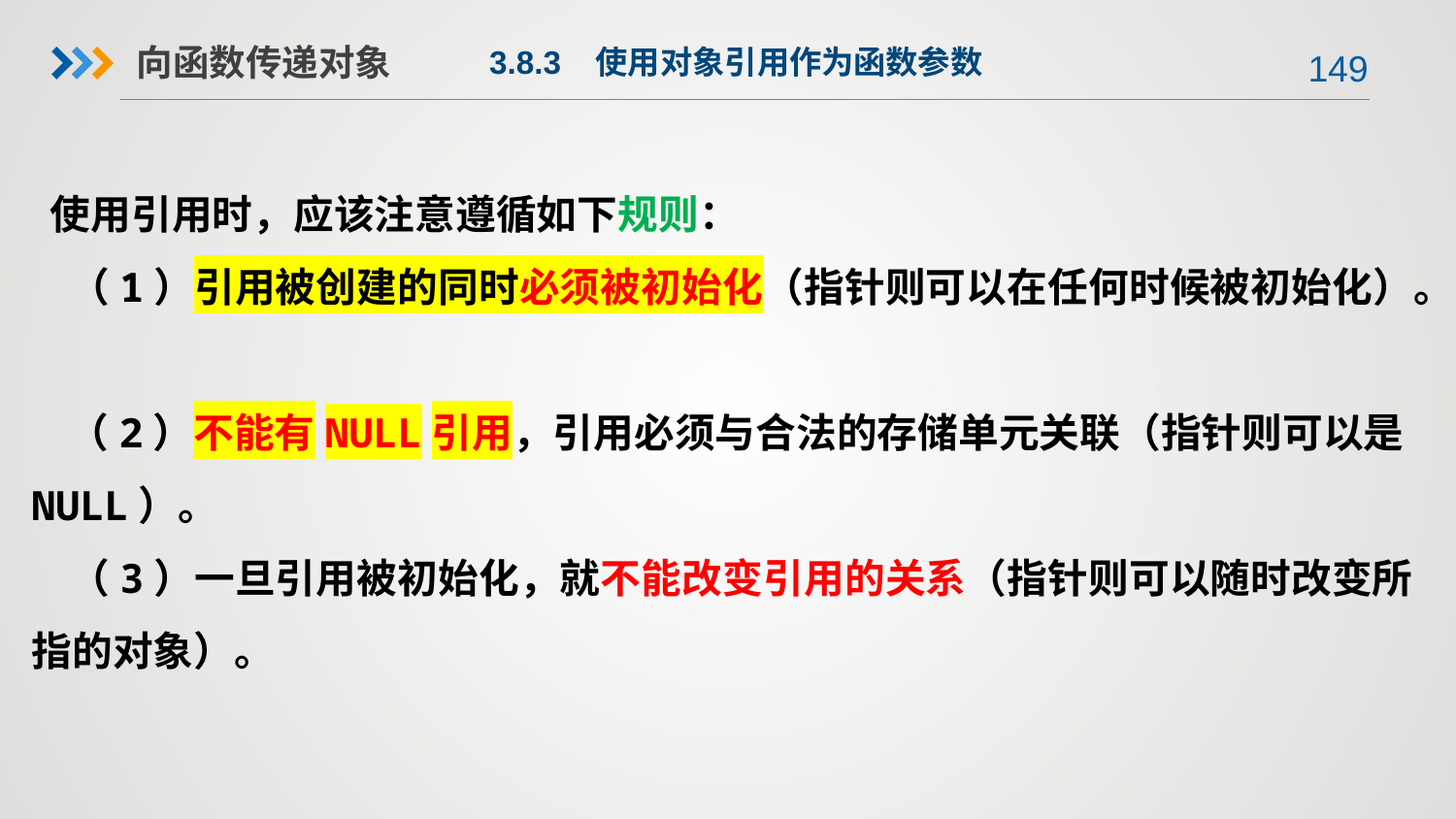

向函数传递对象
3.8.3   使用对象引用作为函数参数
 使用引用时，应该注意遵循如下规则：
   （1）引用被创建的同时必须被初始化（指针则可以在任何时候被初始化）。
   （2）不能有NULL引用，引用必须与合法的存储单元关联（指针则可以是NULL）。
   （3）一旦引用被初始化，就不能改变引用的关系（指针则可以随时改变所指的对象）。